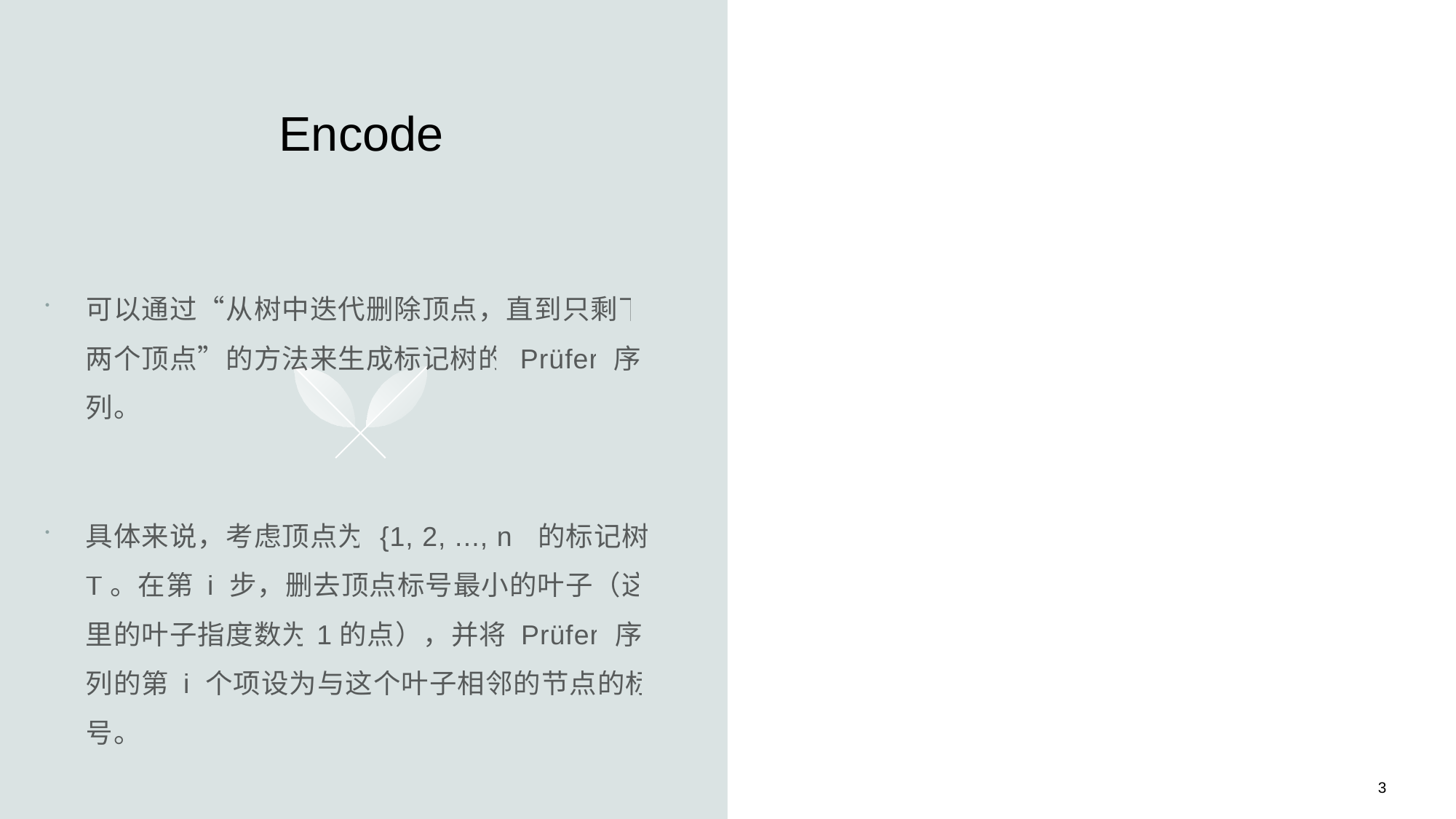

Encode
可以通过“从树中迭代删除顶点，直到只剩下两个顶点”的方法来生成标记树的 Prüfer 序列。

具体来说，考虑顶点为 {1, 2, ..., n} 的标记树 T。在第 i 步，删去顶点标号最小的叶子（这里的叶子指度数为1的点），并将 Prüfer 序列的第 i 个项设为与这个叶子相邻的节点的标号。
3